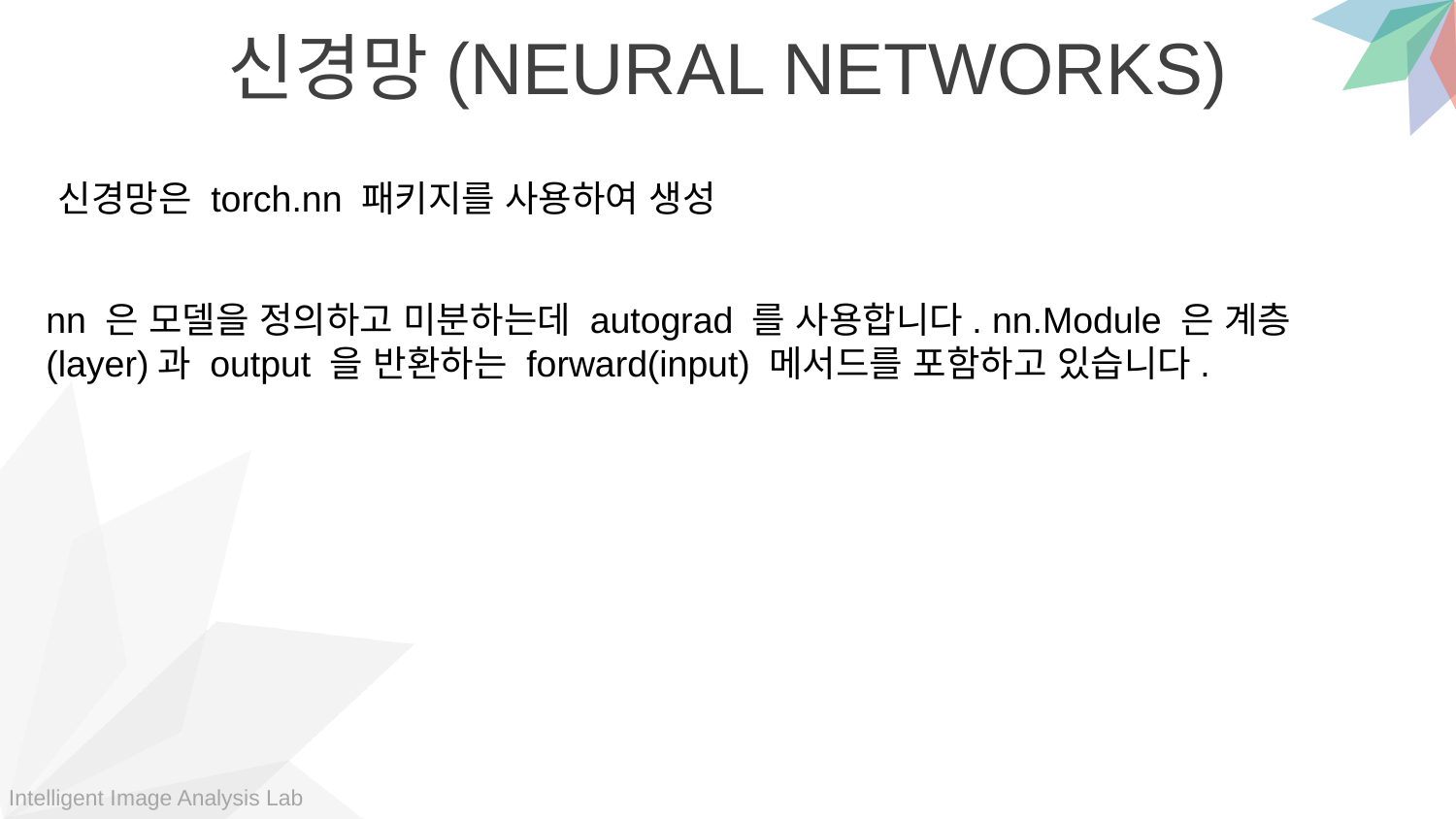

신경망(NEURAL NETWORKS)
신경망은 torch.nn 패키지를 사용하여 생성
nn 은 모델을 정의하고 미분하는데 autograd 를 사용합니다. nn.Module 은 계층(layer)과 output 을 반환하는 forward(input) 메서드를 포함하고 있습니다.